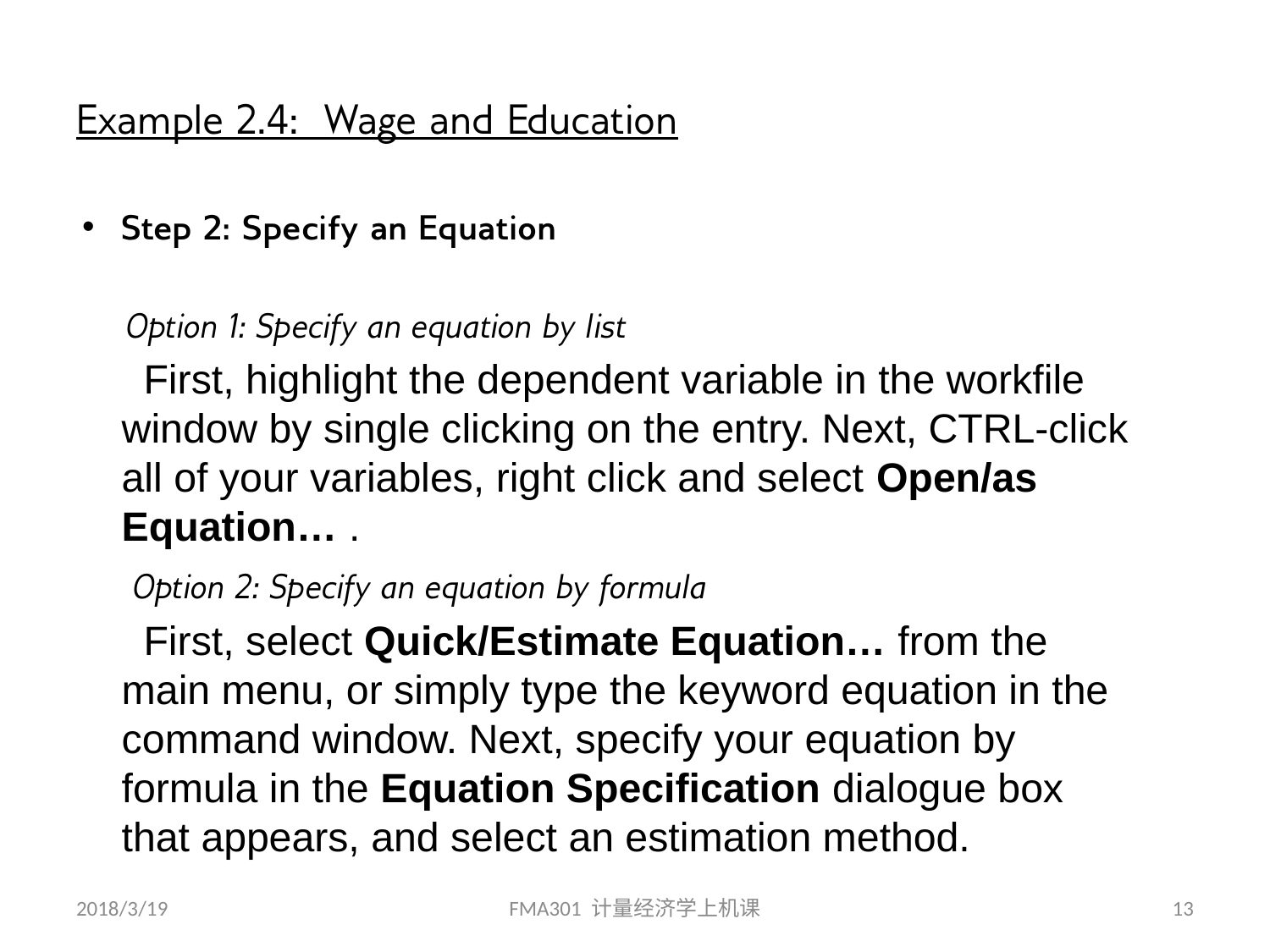

# Example 2.4:  Wage and Education
Step 2: Specify an Equation

    Option 1: Specify an equation by list
     First, highlight the dependent variable in the workfile window by single clicking on the entry. Next, CTRL-click all of your variables, right click and select Open/as Equation… .
    Option 2: Specify an equation by formula
     First, select Quick/Estimate Equation… from the main menu, or simply type the keyword equation in the command window. Next, specify your equation by formula in the Equation Specification dialogue box that appears, and select an estimation method.
2018/3/19
FMA301 计量经济学上机课
13